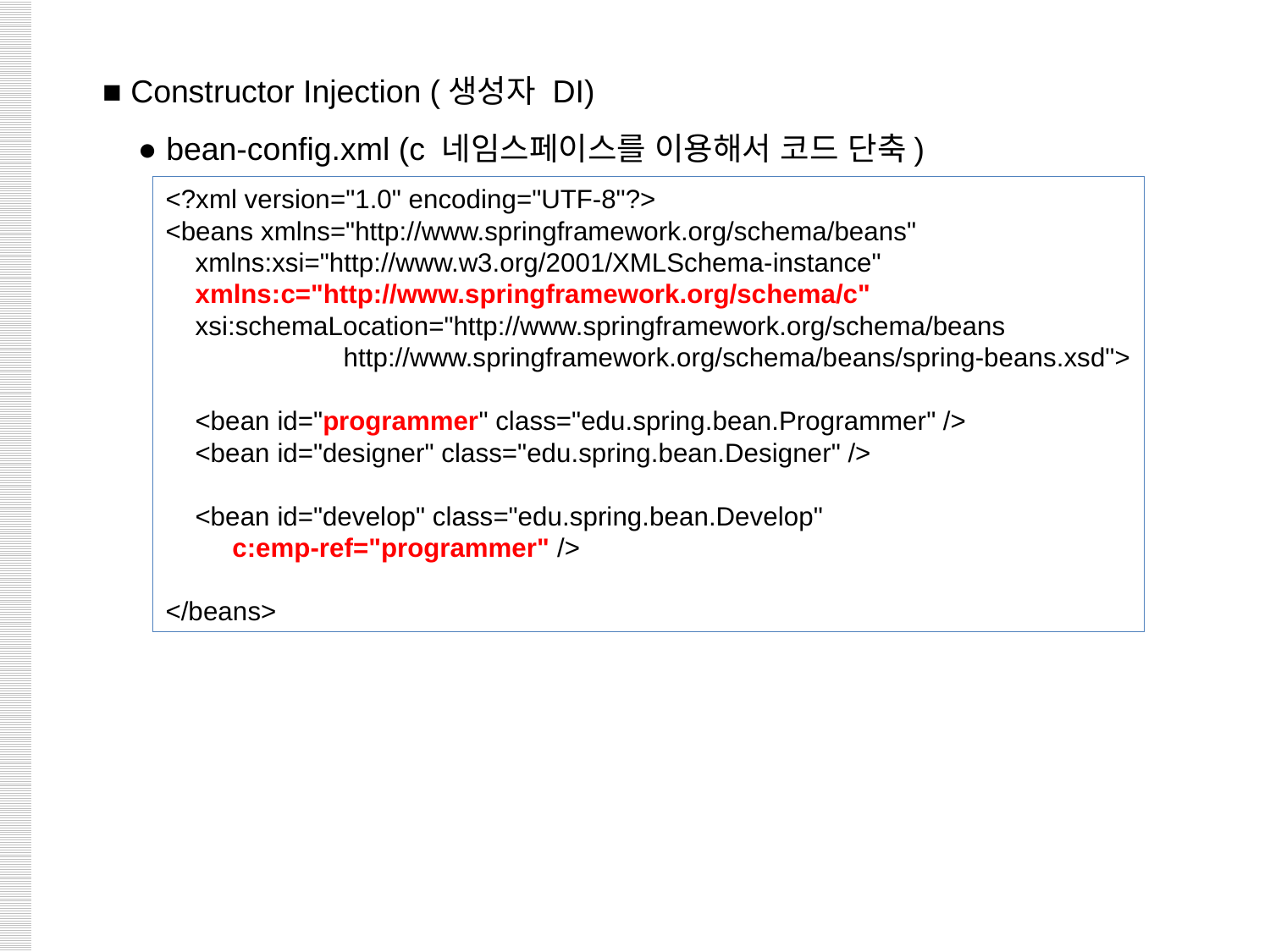

■ Constructor Injection (생성자 DI)
    ● bean-config.xml (c 네임스페이스를 이용해서 코드 단축)
<?xml version="1.0" encoding="UTF-8"?>
<beans xmlns="http://www.springframework.org/schema/beans"
    xmlns:xsi="http://www.w3.org/2001/XMLSchema-instance"
    xmlns:c="http://www.springframework.org/schema/c"
    xsi:schemaLocation="http://www.springframework.org/schema/beans
                        http://www.springframework.org/schema/beans/spring-beans.xsd">

    <bean id="programmer" class="edu.spring.bean.Programmer" />
    <bean id="designer" class="edu.spring.bean.Designer" />

    <bean id="develop" class="edu.spring.bean.Develop"
         c:emp-ref="programmer" />

</beans>